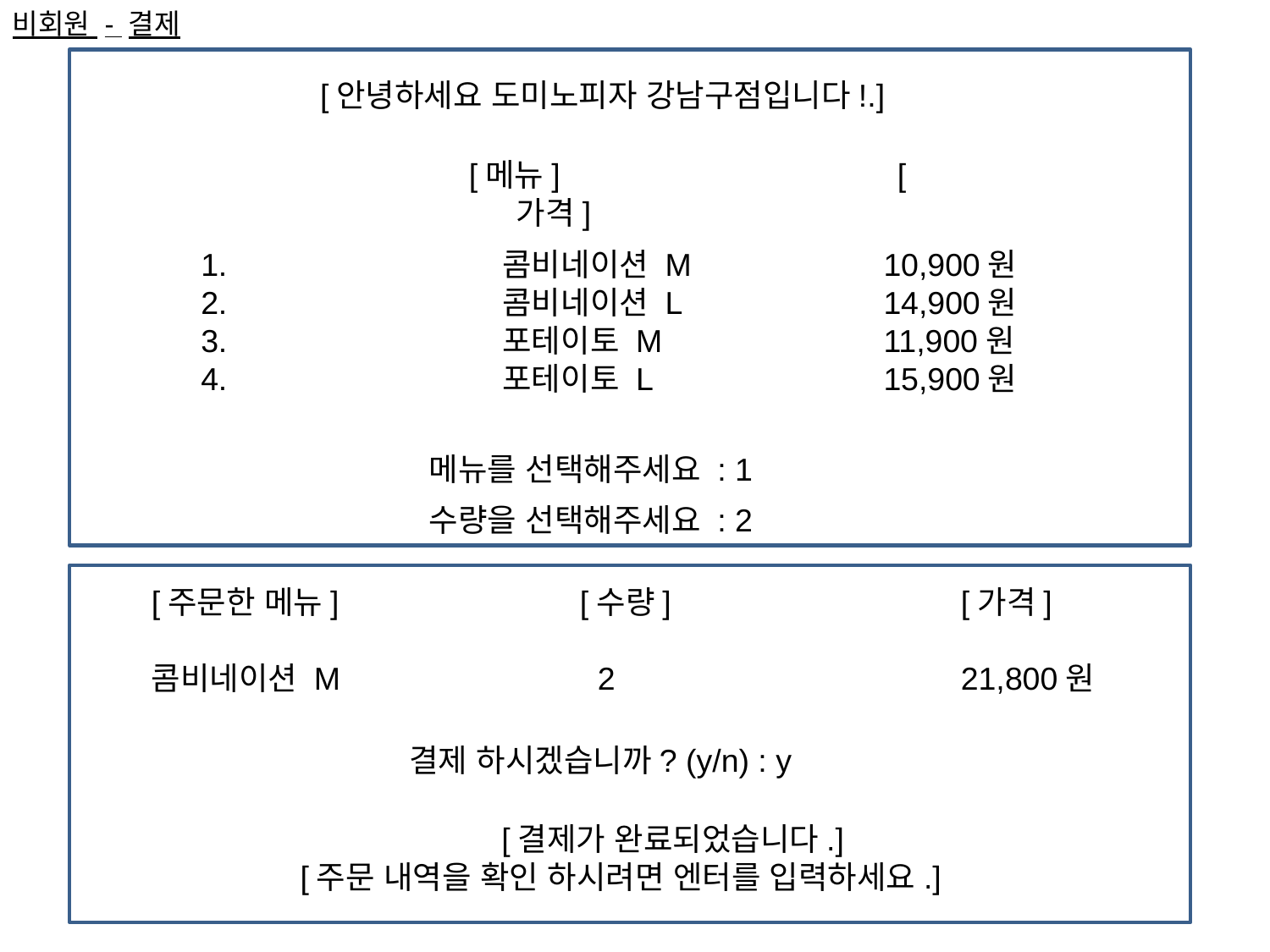

비회원 - 결제

[안녕하세요 도미노피자 강남구점입니다!.]
[메뉴]			[가격]
1.			콤비네이션 M		10,900원
2.			콤비네이션 L		14,900원
3.			포테이토 M		11,900원
4.			포테이토 L		15,900원
메뉴를 선택해주세요 : 1
수량을 선택해주세요 : 2

[주문한 메뉴]		[수량]			[가격]

콤비네이션 M 	 	  2			21,800원
결제 하시겠습니까? (y/n) : y
		   [결제가 완료되었습니다.]
[주문 내역을 확인 하시려면 엔터를 입력하세요.]